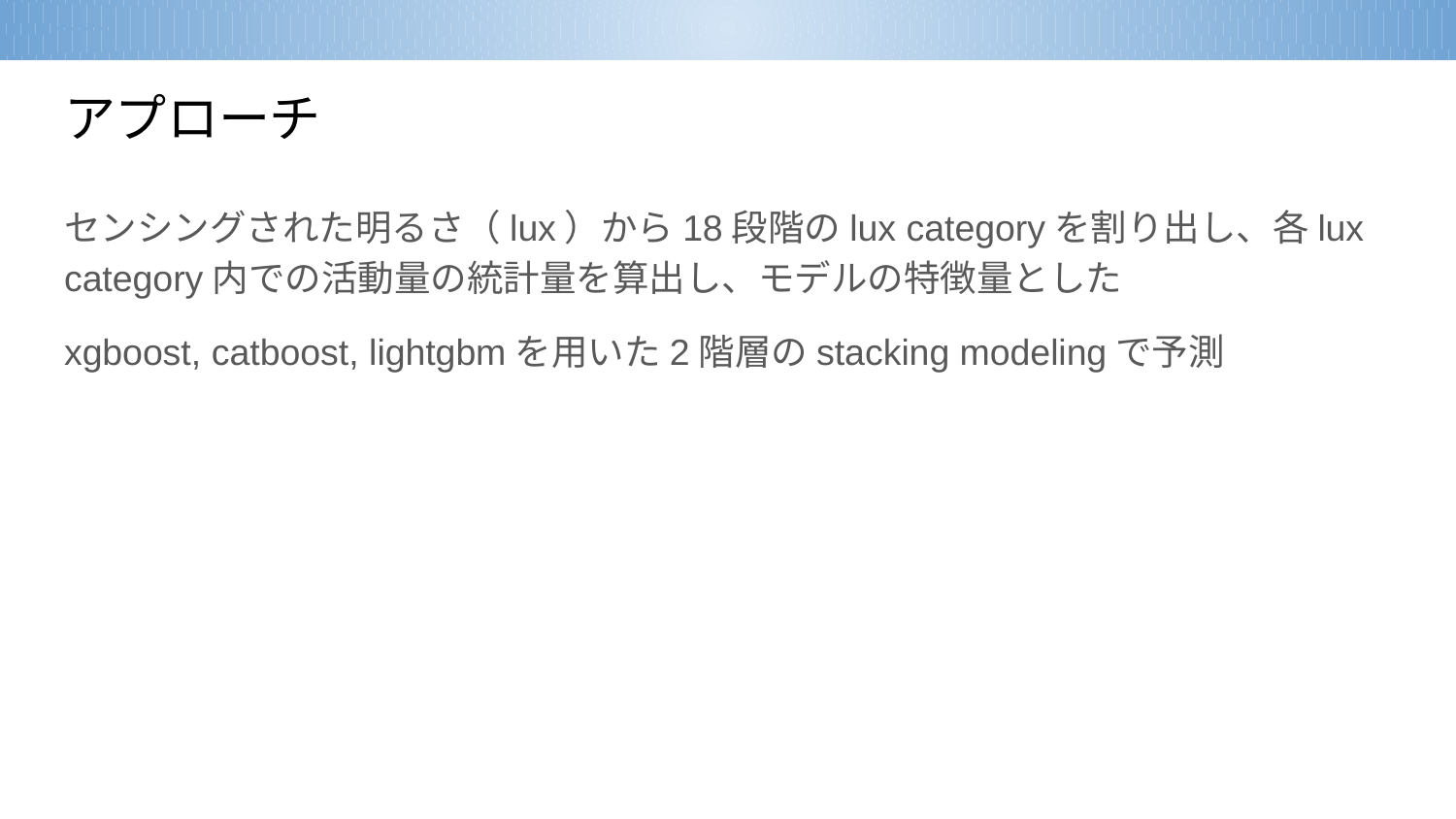

# アプローチ
センシングされた明るさ（lux）から18段階のlux categoryを割り出し、各lux category内での活動量の統計量を算出し、モデルの特徴量とした
xgboost, catboost, lightgbmを用いた2階層のstacking modelingで予測